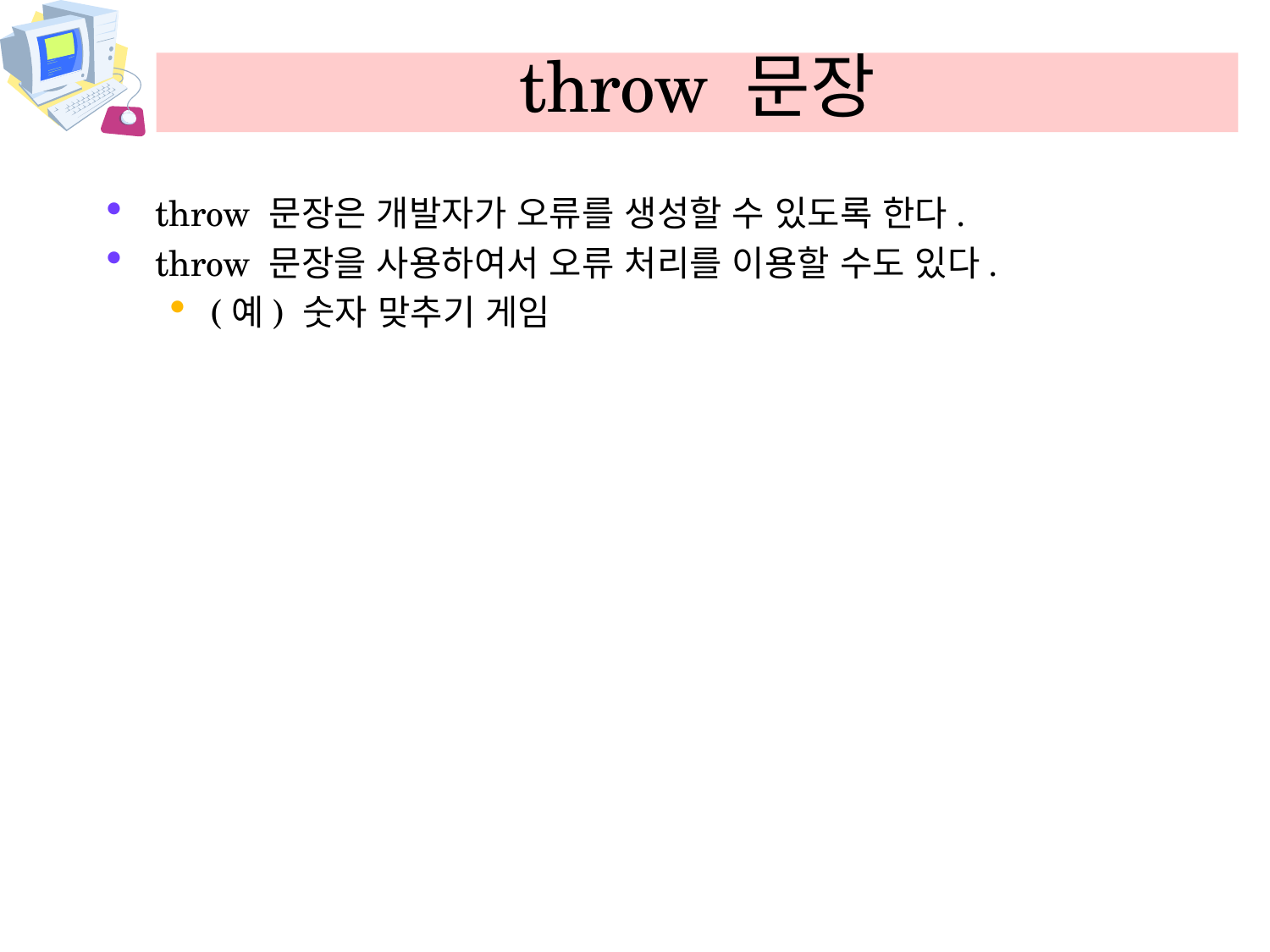

# throw 문장
throw 문장은 개발자가 오류를 생성할 수 있도록 한다.
throw 문장을 사용하여서 오류 처리를 이용할 수도 있다.
(예) 숫자 맞추기 게임